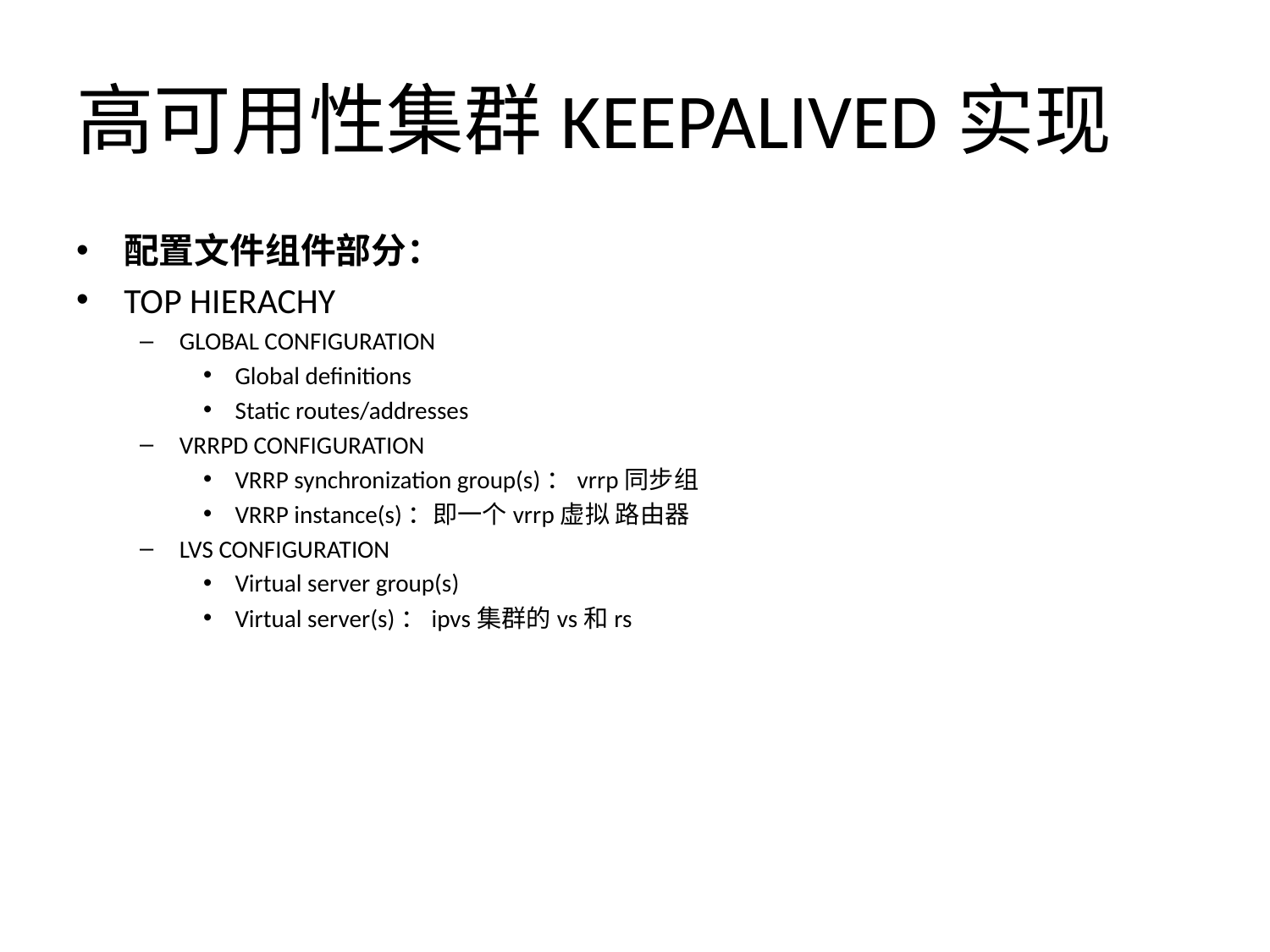

# 高可用性集群KEEPALIVED实现
配置文件组件部分：
TOP HIERACHY
GLOBAL CONFIGURATION
Global definitions
Static routes/addresses
VRRPD CONFIGURATION
VRRP synchronization group(s)：vrrp同步组
VRRP instance(s)：即一个vrrp虚拟 路由器
LVS CONFIGURATION
Virtual server group(s)
Virtual server(s)：ipvs集群的vs和rs